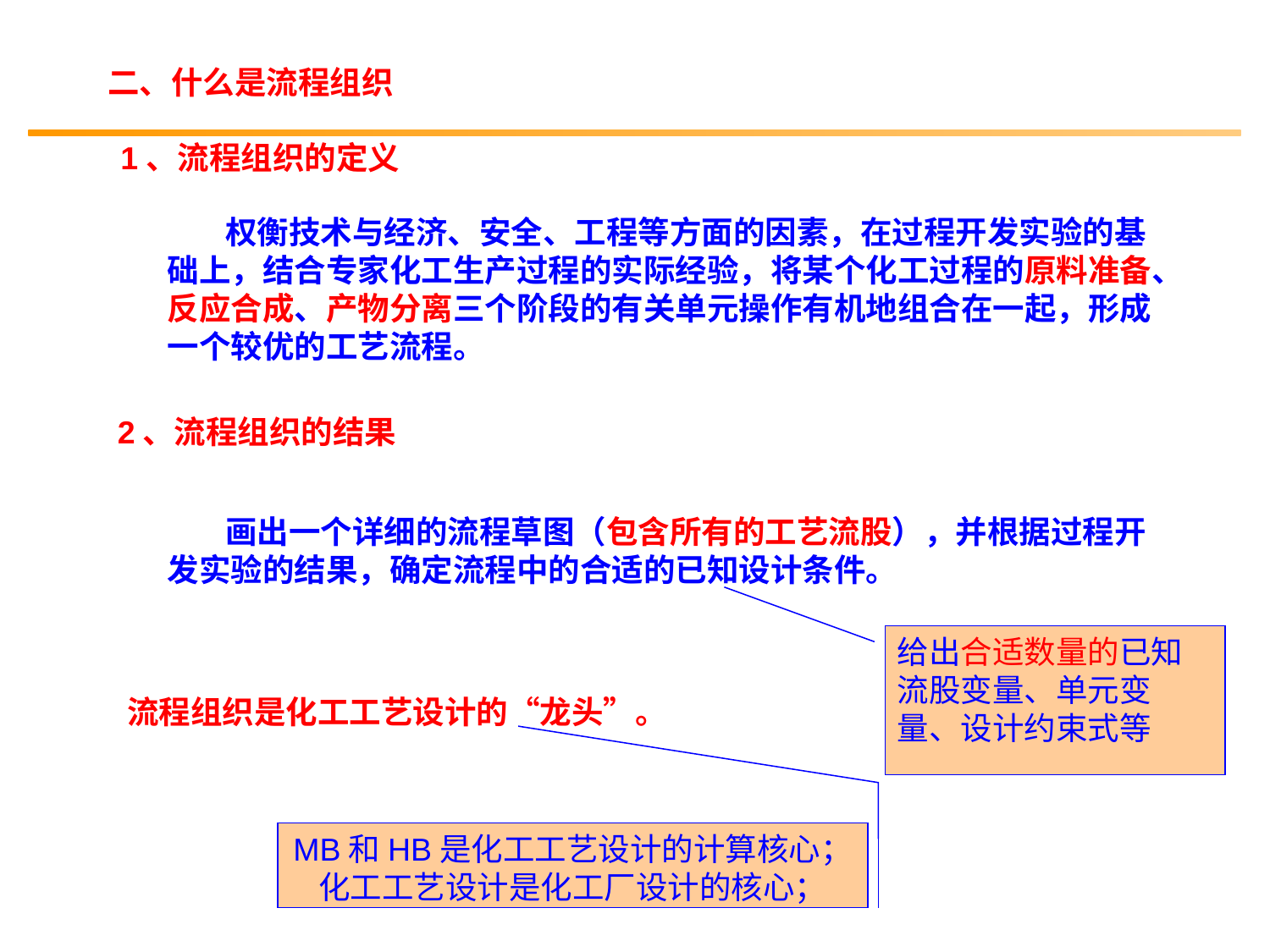

二、什么是流程组织
1、流程组织的定义
       权衡技术与经济、安全、工程等方面的因素，在过程开发实验的基础上，结合专家化工生产过程的实际经验，将某个化工过程的原料准备、反应合成、产物分离三个阶段的有关单元操作有机地组合在一起，形成一个较优的工艺流程。
2、流程组织的结果
       画出一个详细的流程草图（包含所有的工艺流股），并根据过程开发实验的结果，确定流程中的合适的已知设计条件。
给出合适数量的已知流股变量、单元变量、设计约束式等
流程组织是化工工艺设计的“龙头”。
MB和HB是化工工艺设计的计算核心；
化工工艺设计是化工厂设计的核心；